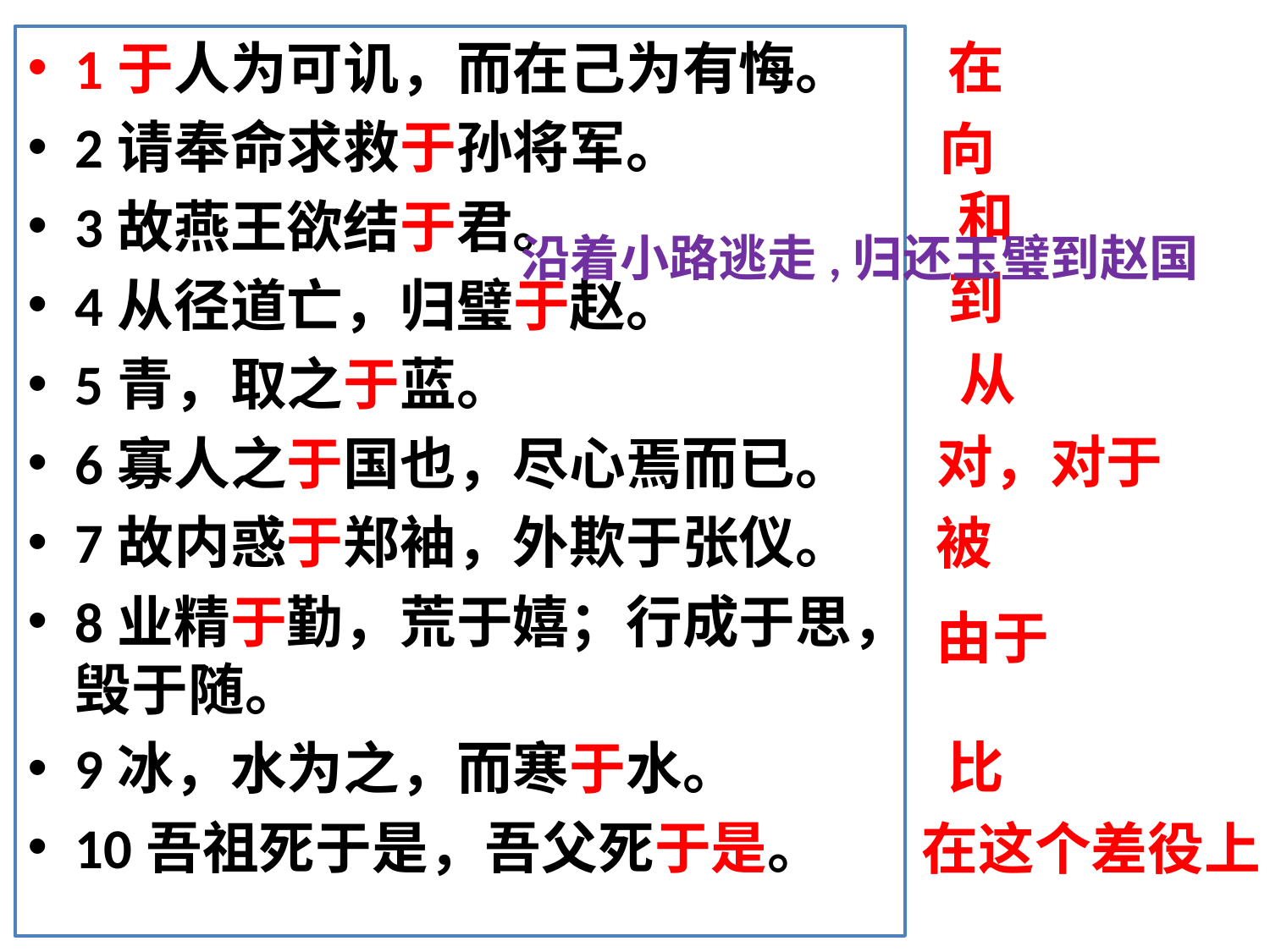

在
1于人为可讥，而在己为有悔。
2请奉命求救于孙将军。
3故燕王欲结于君。
4从径道亡，归璧于赵。
5青，取之于蓝。
6寡人之于国也，尽心焉而已。
7故内惑于郑袖，外欺于张仪。
8业精于勤，荒于嬉；行成于思，毁于随。
9冰，水为之，而寒于水。
10吾祖死于是，吾父死于是。
向
和
沿着小路逃走,归还玉璧到赵国
到
从
对，对于
被
由于
比
在这个差役上